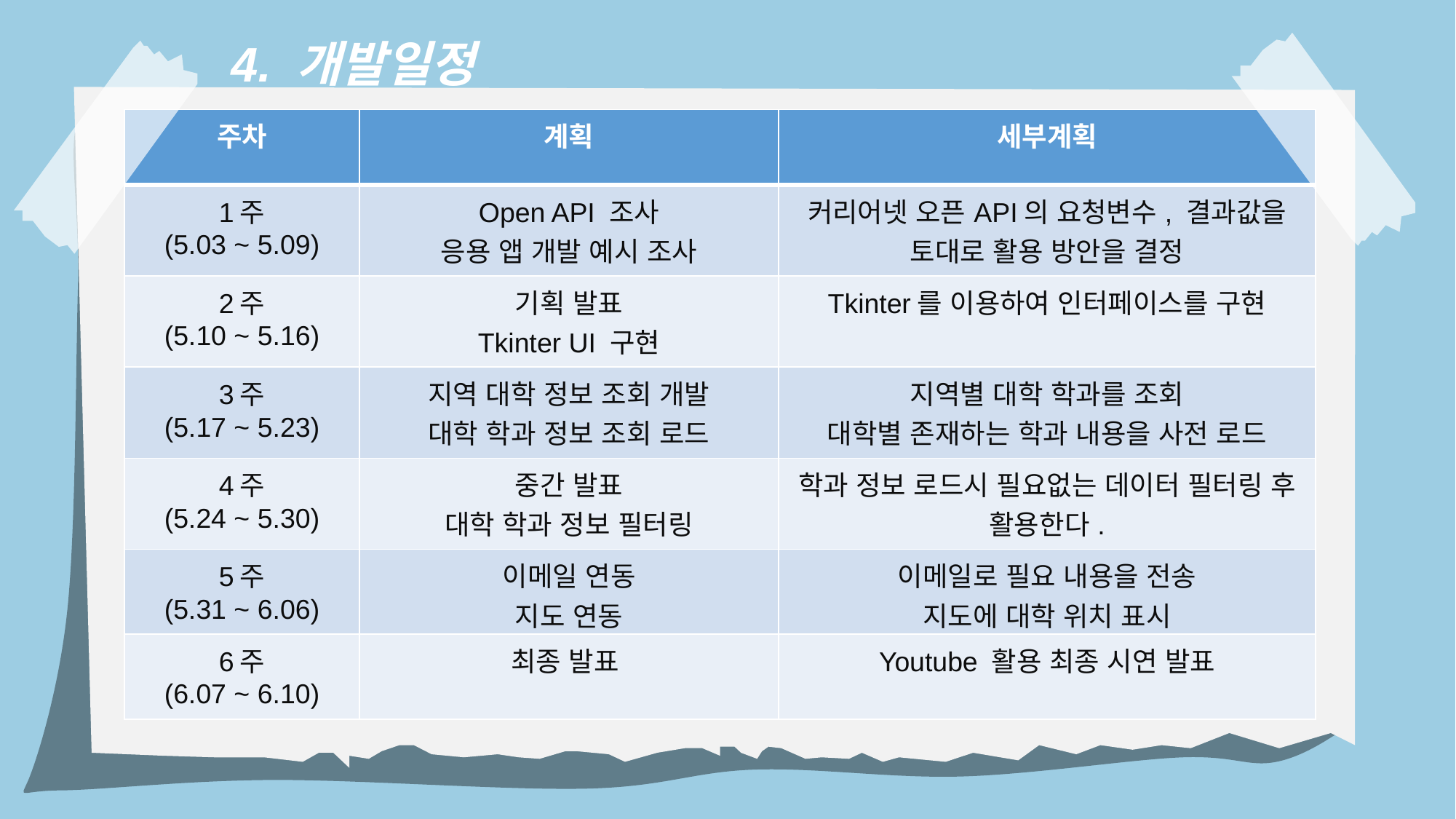

4. 개발일정

| 주차 | 계획 | 세부계획 |
| --- | --- | --- |
| 1주 (5.03 ~ 5.09) | Open API 조사 응용 앱 개발 예시 조사 | 커리어넷 오픈API의 요청변수, 결과값을 토대로 활용 방안을 결정 |
| 2주 (5.10 ~ 5.16) | 기획 발표 Tkinter UI 구현 | Tkinter를 이용하여 인터페이스를 구현 |
| 3주 (5.17 ~ 5.23) | 지역 대학 정보 조회 개발 대학 학과 정보 조회 로드 | 지역별 대학 학과를 조회 대학별 존재하는 학과 내용을 사전 로드 |
| 4주 (5.24 ~ 5.30) | 중간 발표 대학 학과 정보 필터링 | 학과 정보 로드시 필요없는 데이터 필터링 후 활용한다. |
| 5주 (5.31 ~ 6.06) | 이메일 연동 지도 연동 | 이메일로 필요 내용을 전송 지도에 대학 위치 표시 |
| 6주 (6.07 ~ 6.10) | 최종 발표 | Youtube 활용 최종 시연 발표 |